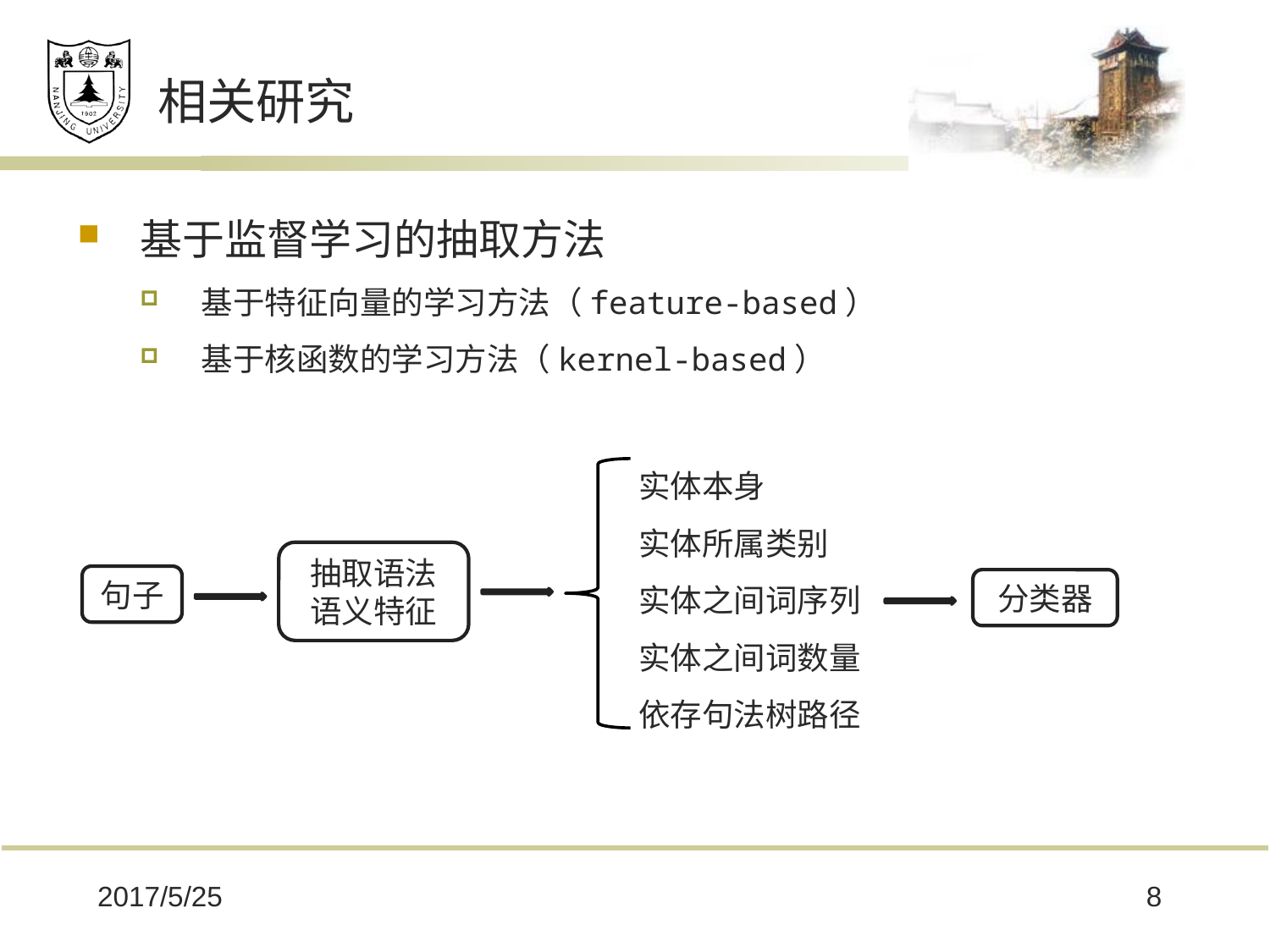

# 相关研究
基于监督学习的抽取方法
基于特征向量的学习方法（feature-based）
基于核函数的学习方法（kernel-based）
实体本身
实体所属类别
实体之间词序列
实体之间词数量
依存句法树路径

抽取语法语义特征
句子
分类器

2017/5/25
8